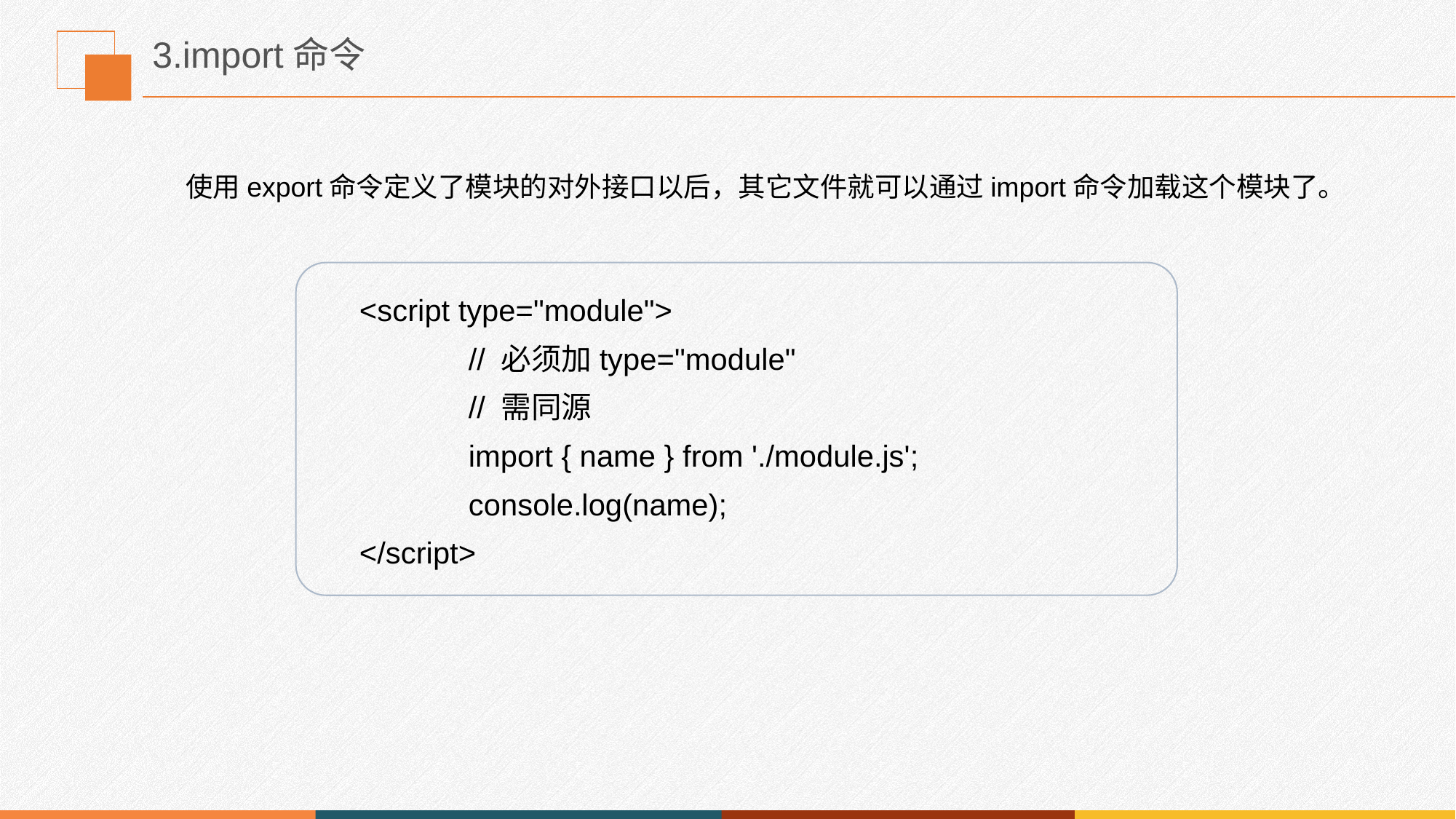

# 3.import命令
使用export命令定义了模块的对外接口以后，其它文件就可以通过import命令加载这个模块了。

<script type="module">
	// 必须加type="module"
	// 需同源
	import { name } from './module.js';
	console.log(name);
</script>